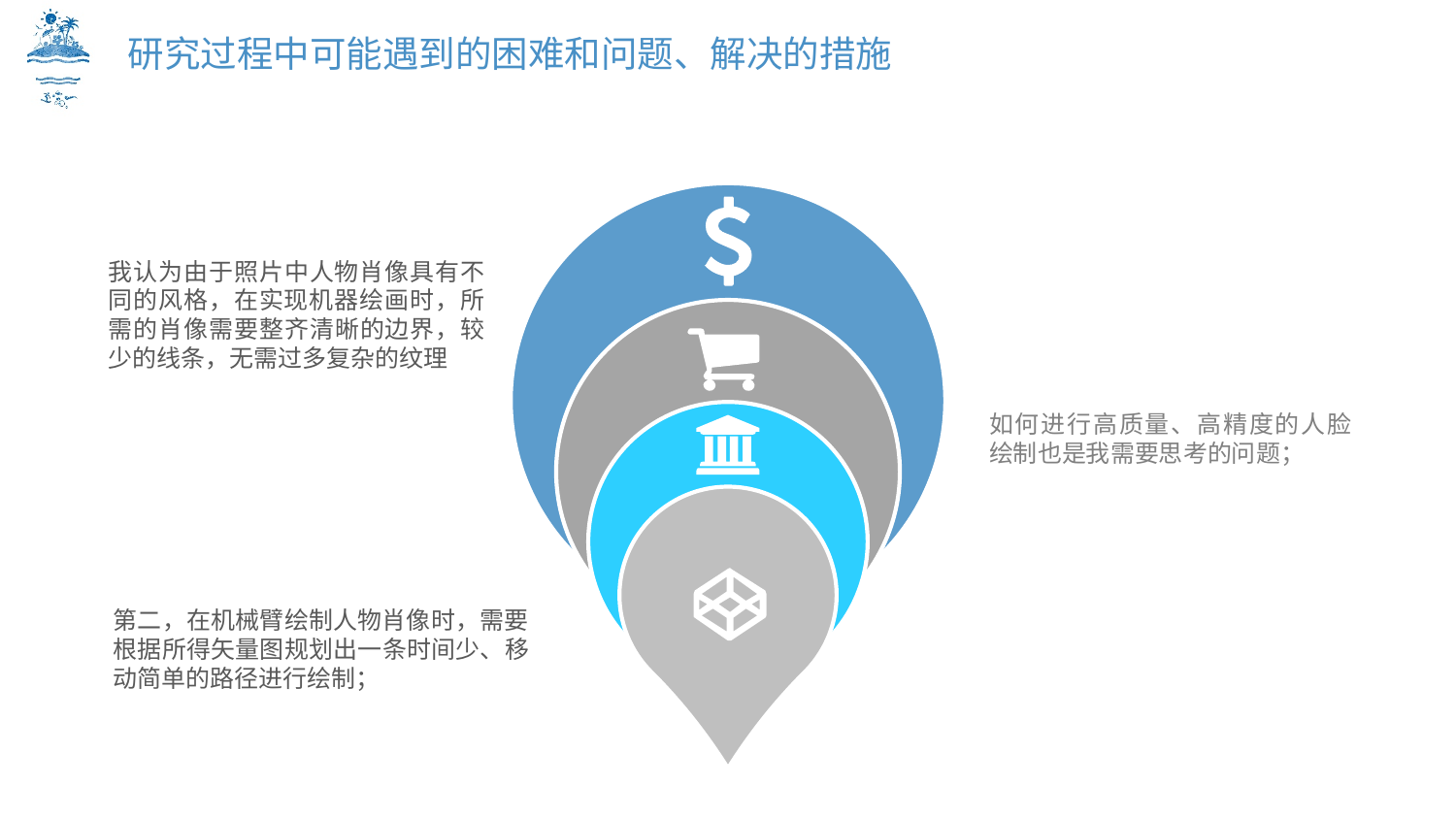

研究过程中可能遇到的困难和问题、解决的措施

我认为由于照片中人物肖像具有不同的风格，在实现机器绘画时，所需的肖像需要整齐清晰的边界，较少的线条，无需过多复杂的纹理

如何进行高质量、高精度的人脸绘制也是我需要思考的问题；

第二，在机械臂绘制人物肖像时，需要根据所得矢量图规划出一条时间少、移动简单的路径进行绘制；